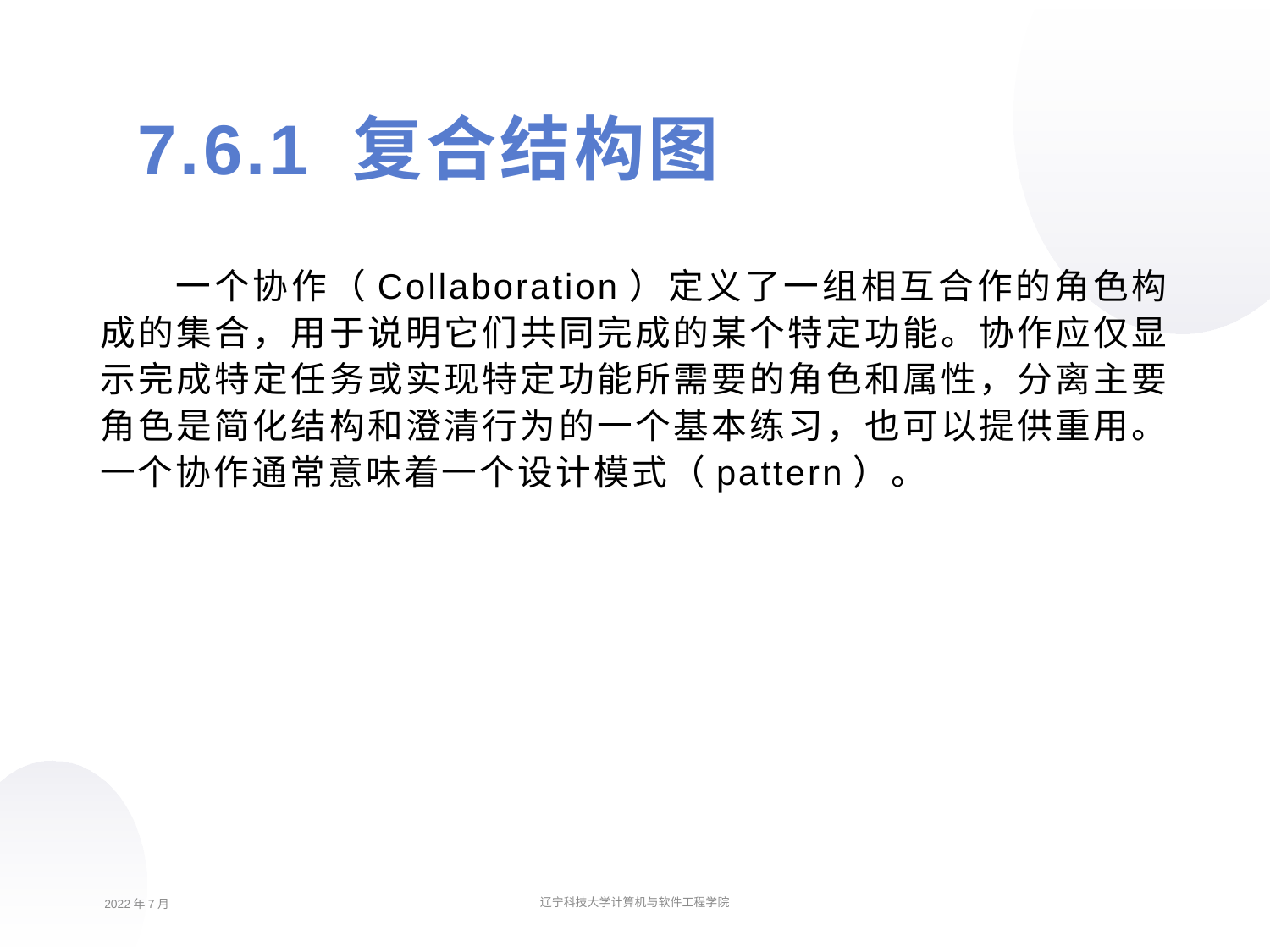

7.6.1 复合结构图
一个协作（Collaboration）定义了一组相互合作的角色构成的集合，用于说明它们共同完成的某个特定功能。协作应仅显示完成特定任务或实现特定功能所需要的角色和属性，分离主要角色是简化结构和澄清行为的一个基本练习，也可以提供重用。一个协作通常意味着一个设计模式（pattern）。

2022年7月
辽宁科技大学计算机与软件工程学院
124